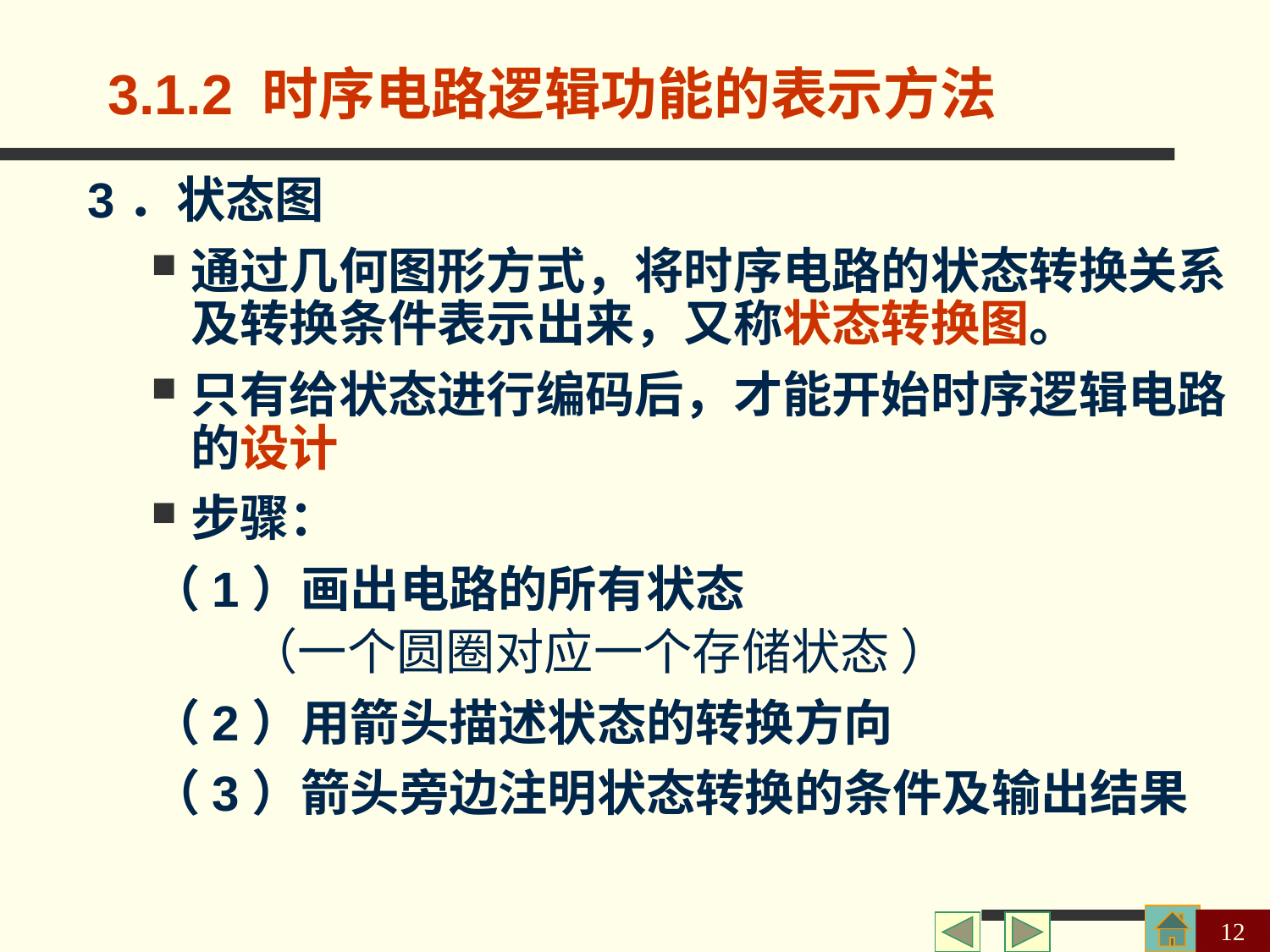

3.1.2 时序电路逻辑功能的表示方法
3．状态图
通过几何图形方式，将时序电路的状态转换关系及转换条件表示出来，又称状态转换图。
只有给状态进行编码后，才能开始时序逻辑电路的设计
步骤：
（1）画出电路的所有状态
  （一个圆圈对应一个存储状态 ）
（2）用箭头描述状态的转换方向
（3）箭头旁边注明状态转换的条件及输出结果
12